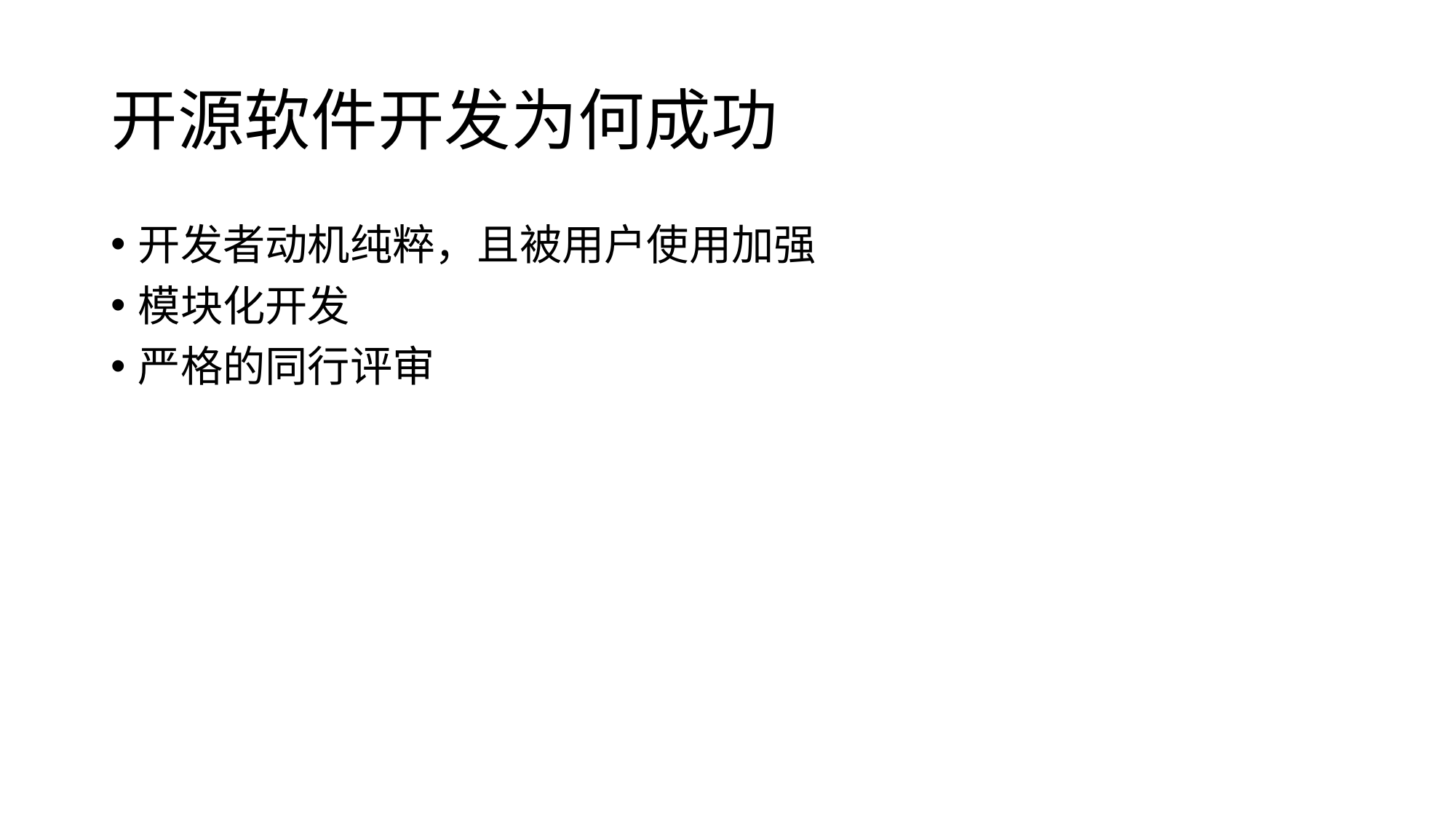

# 开源软件开发为何成功
开发者动机纯粹，且被用户使用加强
模块化开发
严格的同行评审